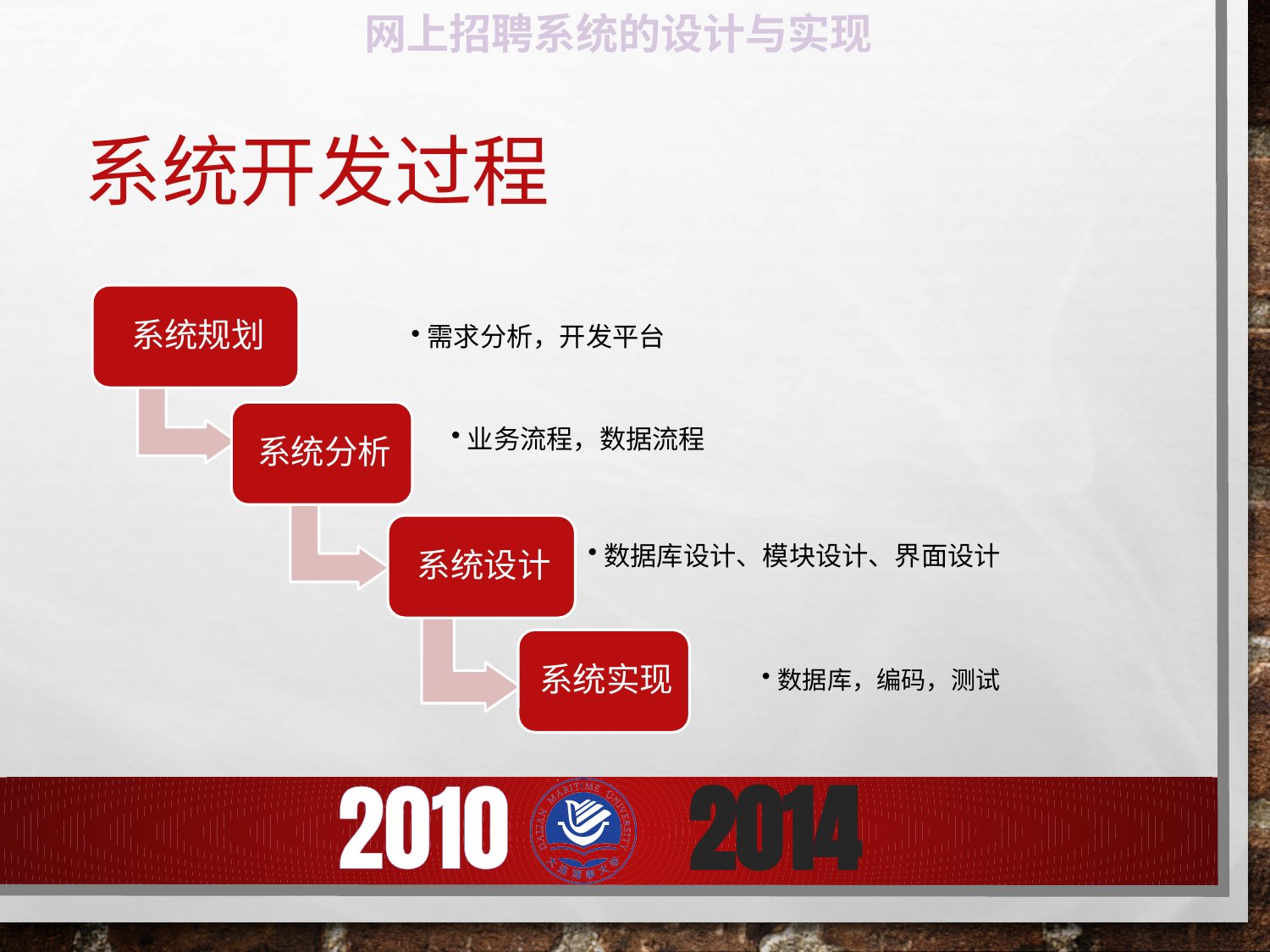

# 系统开发过程
系统规划
需求分析，开发平台
系统分析
业务流程，数据流程
系统设计
数据库设计、模块设计、界面设计
系统实现
数据库，编码，测试